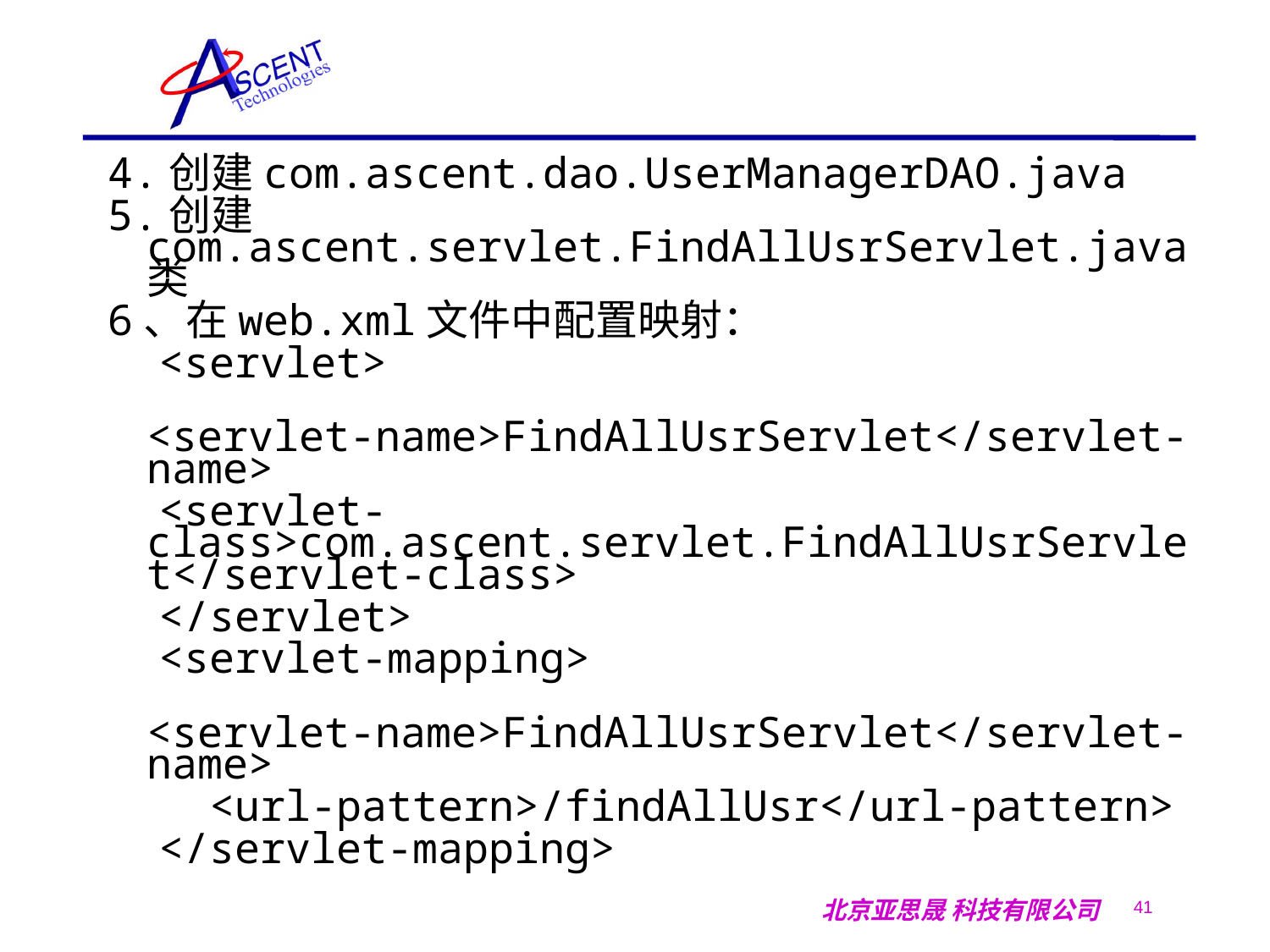

#
4.创建com.ascent.dao.UserManagerDAO.java
5.创建com.ascent.servlet.FindAllUsrServlet.java类
6、在web.xml文件中配置映射：
  <servlet>
  <servlet-name>FindAllUsrServlet</servlet-name>
  <servlet-class>com.ascent.servlet.FindAllUsrServlet</servlet-class>
  </servlet>
  <servlet-mapping>
    <servlet-name>FindAllUsrServlet</servlet-name>
    <url-pattern>/findAllUsr</url-pattern>
  </servlet-mapping>